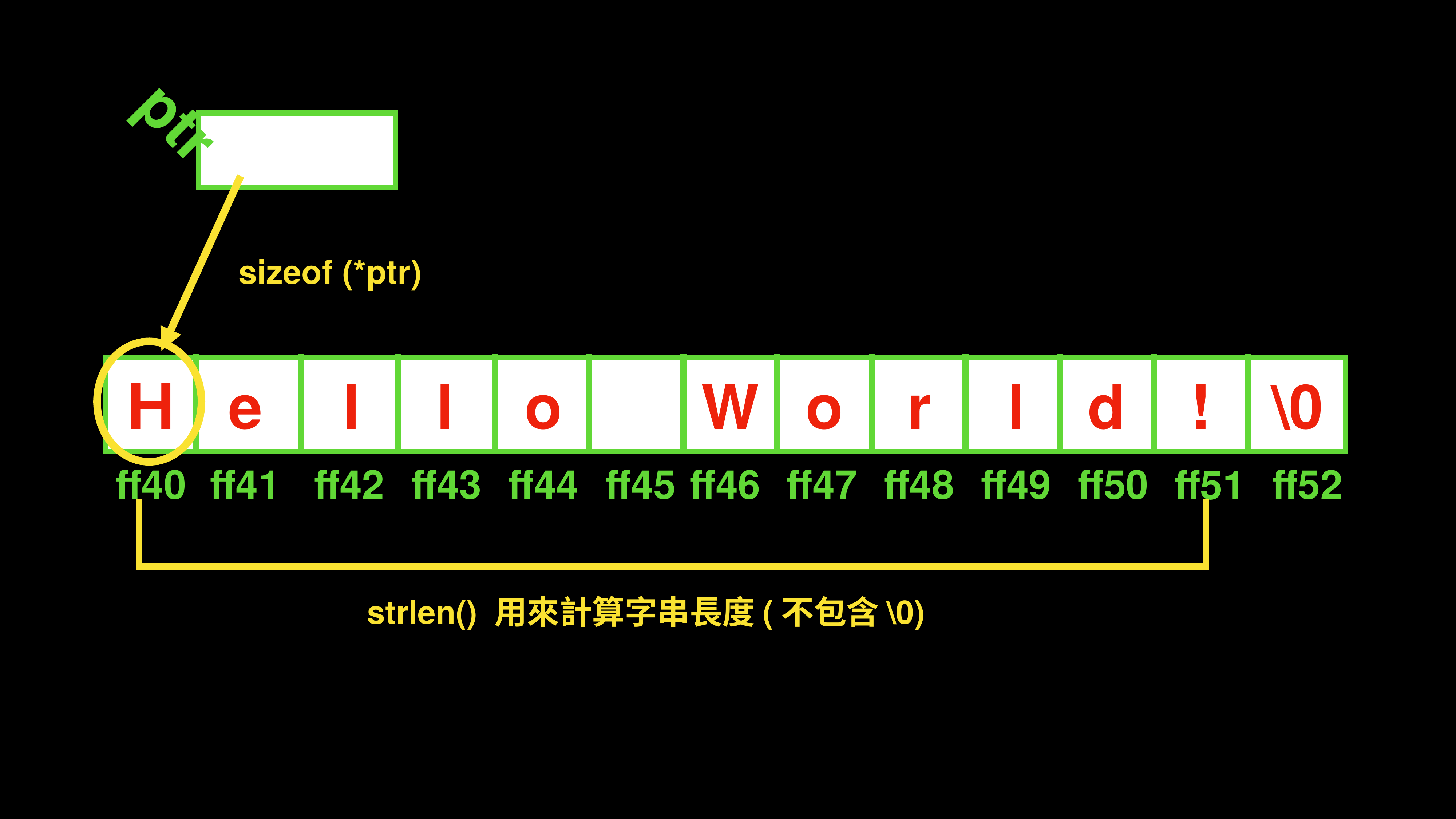

ptr

sizeof (*ptr)

Ｈ
W
o
r
l
d
!
\0
e
l
l
o
ff40
ff41
ff42
ff43
ff44
ff45
ff46
ff47
ff48
ff49
ff50
ff52
ff51

strlen() 用來計算字串長度(不包含\0)